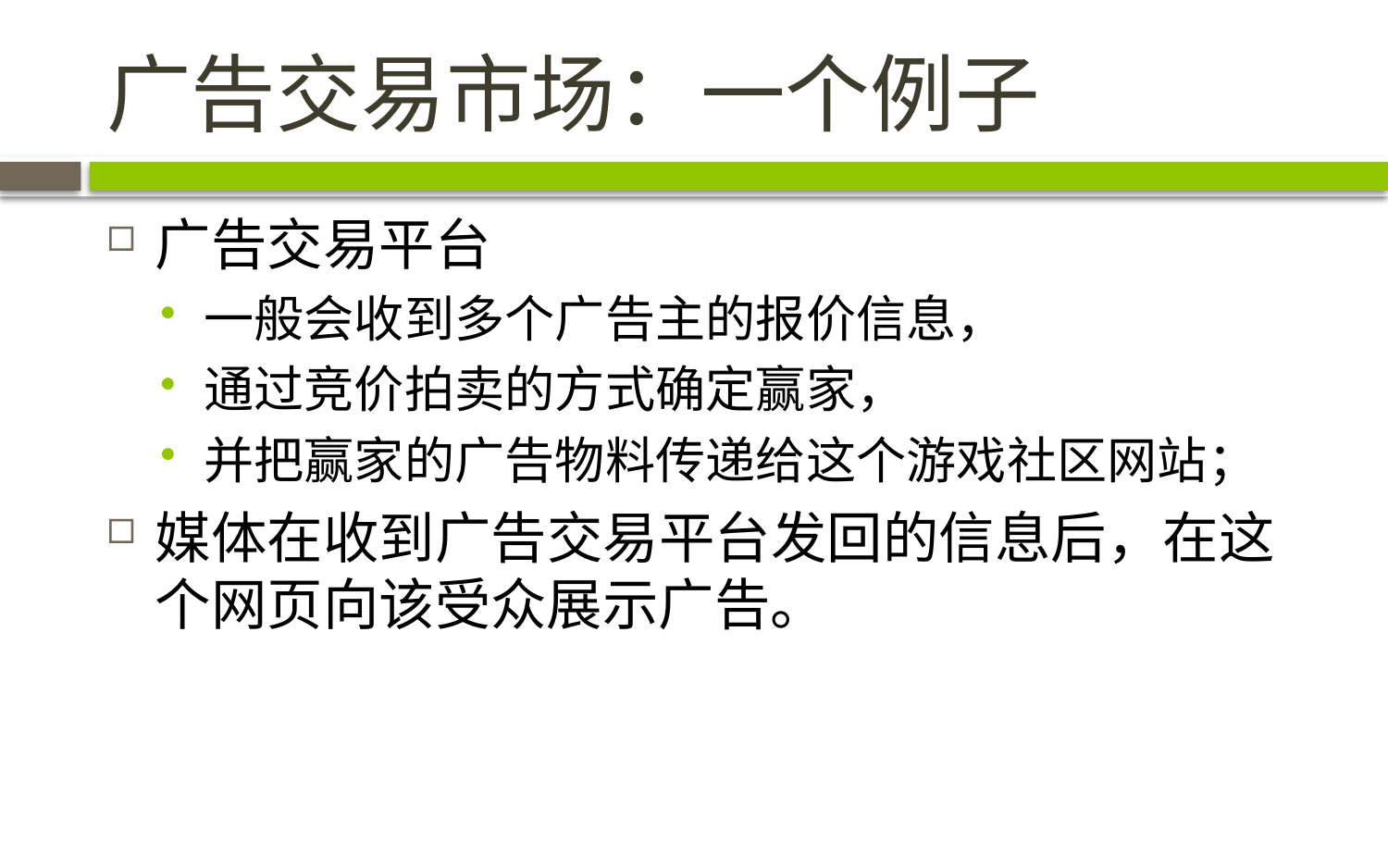

# 广告交易市场：一个例子
广告交易平台
一般会收到多个广告主的报价信息，
通过竞价拍卖的方式确定赢家，
并把赢家的广告物料传递给这个游戏社区网站；
媒体在收到广告交易平台发回的信息后，在这个网页向该受众展示广告。